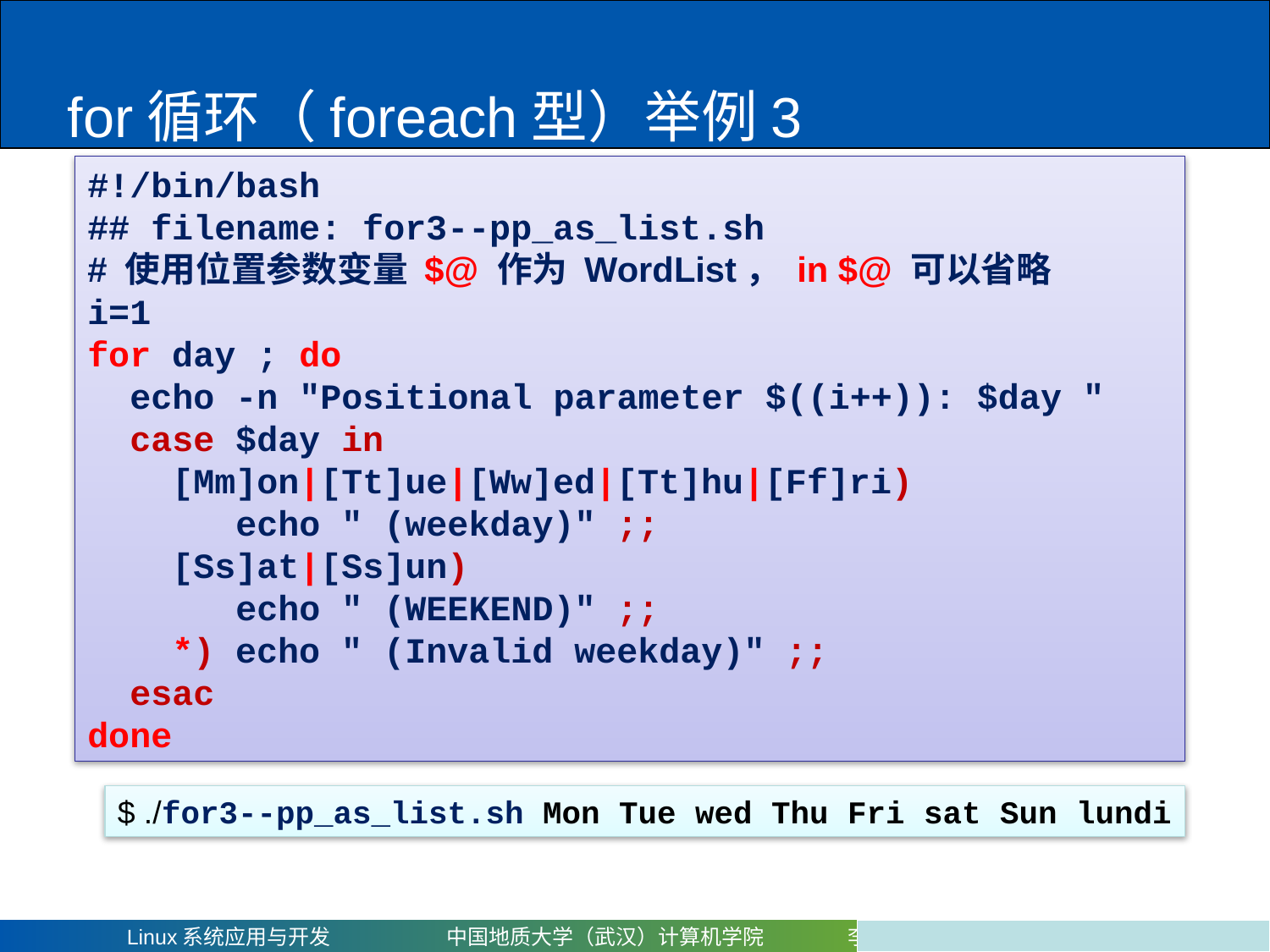

# for循环（foreach型）举例3
#!/bin/bash
## filename: for3--pp_as_list.sh
# 使用位置参数变量 $@ 作为 WordList， in $@ 可以省略
i=1
for day ; do
  echo -n "Positional parameter $((i++)): $day "
  case $day in
    [Mm]on|[Tt]ue|[Ww]ed|[Tt]hu|[Ff]ri)
       echo " (weekday)" ;;
    [Ss]at|[Ss]un)
       echo " (WEEKEND)" ;;
    *) echo " (Invalid weekday)" ;;
  esac
done
$ ./for3--pp_as_list.sh Mon Tue wed Thu Fri sat Sun lundi